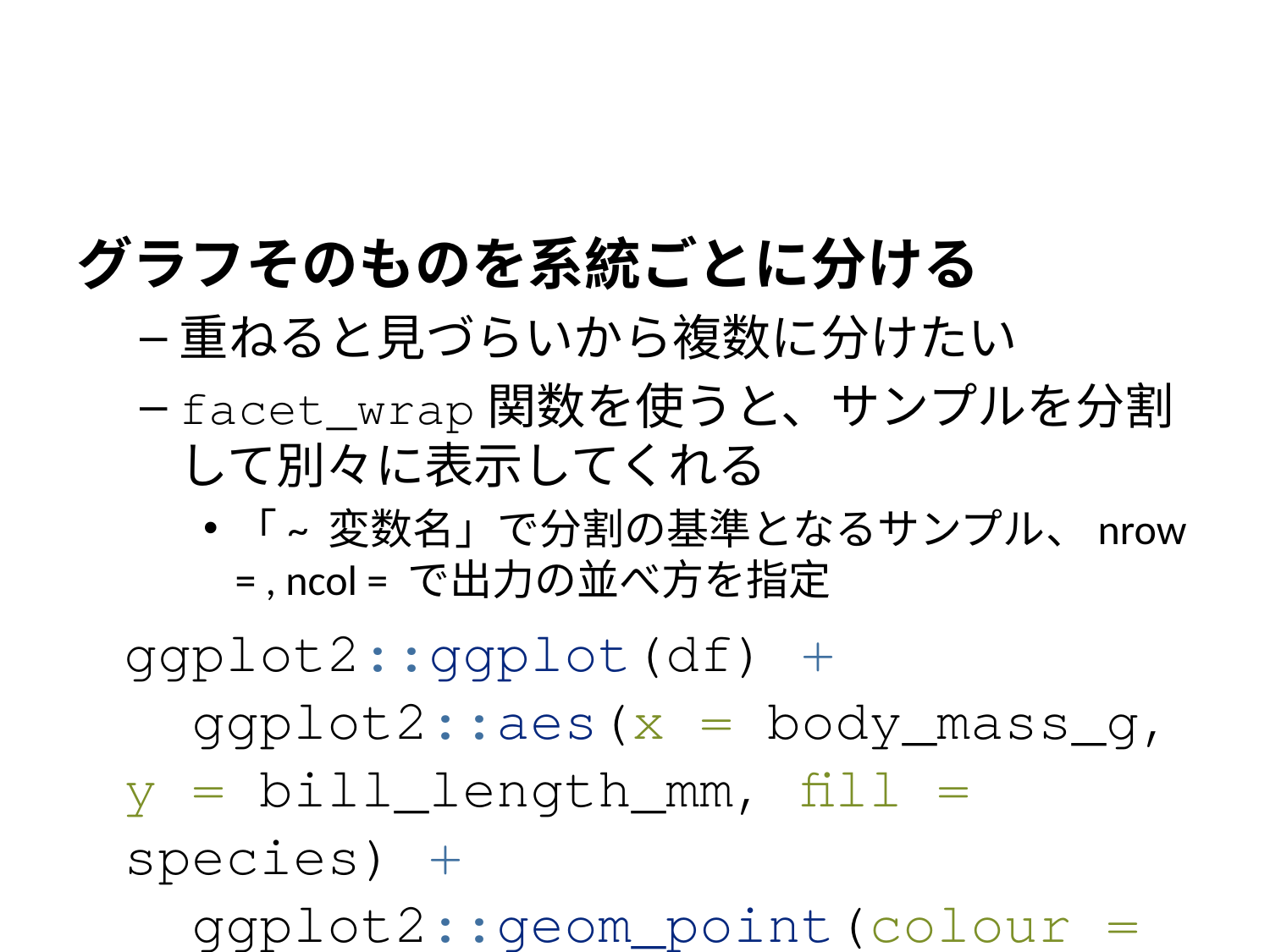

グラフそのものを系統ごとに分ける
重ねると見づらいから複数に分けたい
facet_wrap関数を使うと、サンプルを分割して別々に表示してくれる
「~ 変数名」で分割の基準となるサンプル、nrow = , ncol = で出力の並べ方を指定
ggplot2::ggplot(df) +
  ggplot2::aes(x = body_mass_g, y = bill_length_mm, fill = species) +
  ggplot2::geom_point(colour = "black", shape = "circle filled") +
  ggplot2::scale_fill_viridis_d() + # 色分けに関する設定を行う関数：塗る色の指定
  ggplot2::theme_bw() +
  ggplot2::labs(x = "体重 (g)", y = "くちばしの長さ (mm)") +
  ggplot2::facet_wrap(facets = ~ island, ncol = 3, nrow = 1) # 島ごとに分けてみる